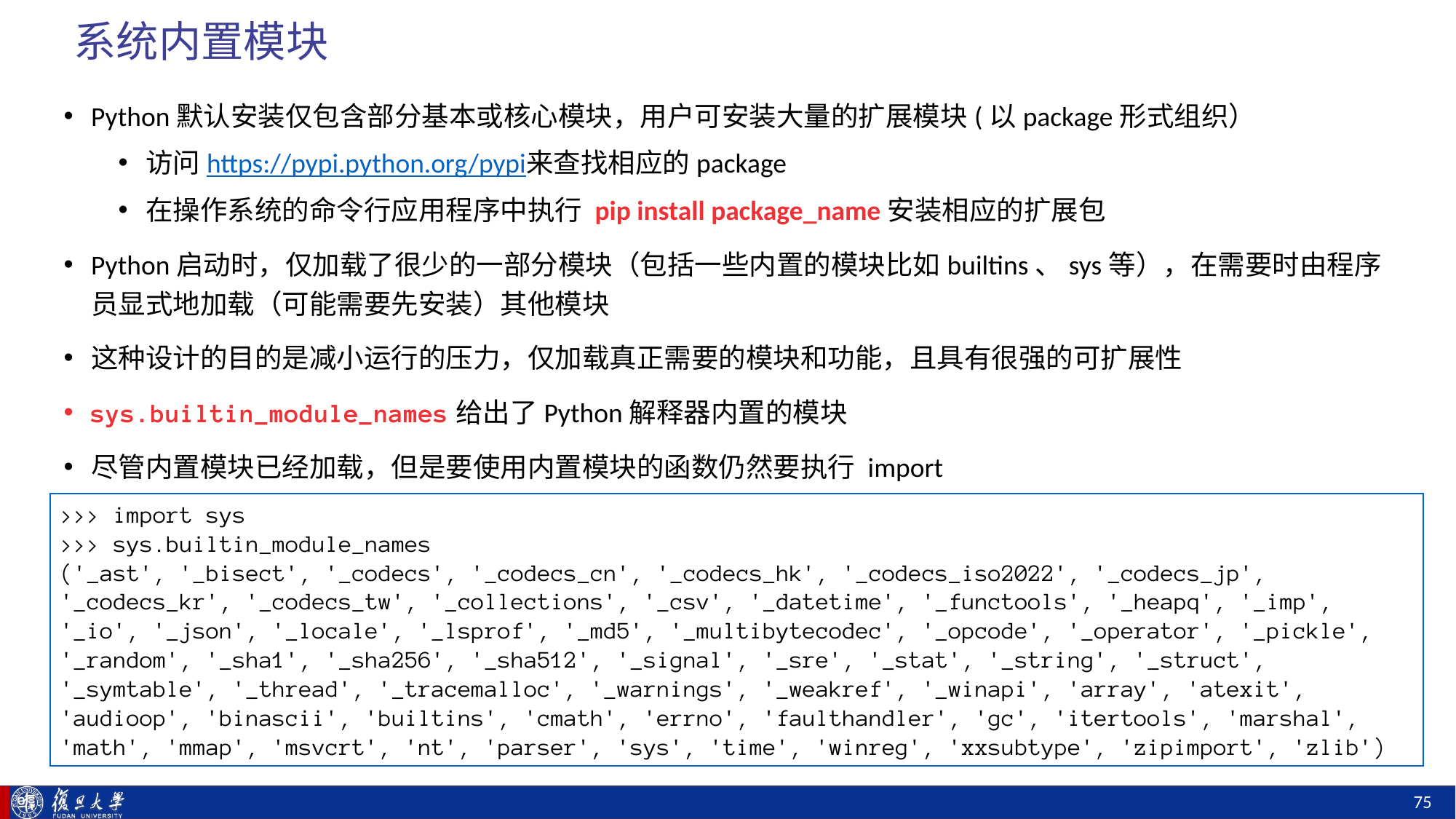

# 系统内置模块
Python默认安装仅包含部分基本或核心模块，用户可安装大量的扩展模块(以package形式组织）
访问https://pypi.python.org/pypi来查找相应的package
在操作系统的命令行应用程序中执行 pip install package_name安装相应的扩展包
Python启动时，仅加载了很少的一部分模块（包括一些内置的模块比如builtins、sys等），在需要时由程序员显式地加载（可能需要先安装）其他模块
这种设计的目的是减小运行的压力，仅加载真正需要的模块和功能，且具有很强的可扩展性
sys.builtin_module_names给出了Python解释器内置的模块
尽管内置模块已经加载，但是要使用内置模块的函数仍然要执行 import

>>> import sys
>>> sys.builtin_module_names
('_ast', '_bisect', '_codecs', '_codecs_cn', '_codecs_hk', '_codecs_iso2022', '_codecs_jp', '_codecs_kr', '_codecs_tw', '_collections', '_csv', '_datetime', '_functools', '_heapq', '_imp', '_io', '_json', '_locale', '_lsprof', '_md5', '_multibytecodec', '_opcode', '_operator', '_pickle', '_random', '_sha1', '_sha256', '_sha512', '_signal', '_sre', '_stat', '_string', '_struct', '_symtable', '_thread', '_tracemalloc', '_warnings', '_weakref', '_winapi', 'array', 'atexit', 'audioop', 'binascii', 'builtins', 'cmath', 'errno', 'faulthandler', 'gc', 'itertools', 'marshal', 'math', 'mmap', 'msvcrt', 'nt', 'parser', 'sys', 'time', 'winreg', 'xxsubtype', 'zipimport', 'zlib')